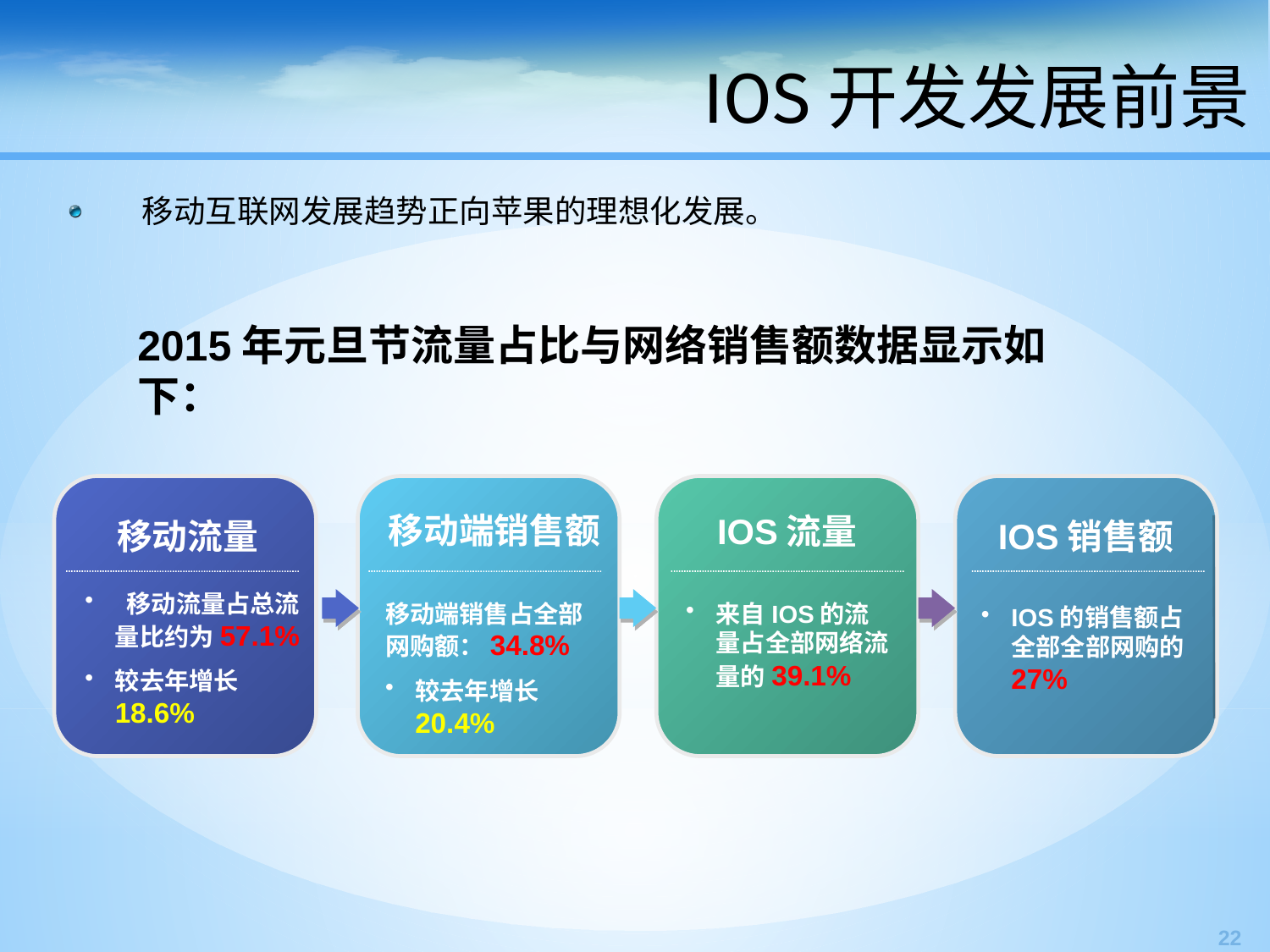

IOS开发发展前景
移动互联网发展趋势正向苹果的理想化发展。
2015年元旦节流量占比与网络销售额数据显示如下：

移动端销售额
IOS流量
移动流量
IOS销售额

 移动流量占总流量比约为57.1%
较去年增长18.6%

移动端销售占全部网购额：34.8%
较去年增长20.4%
来自IOS的流量占全部网络流量的39.1%

IOS的销售额占全部全部网购的27%

22